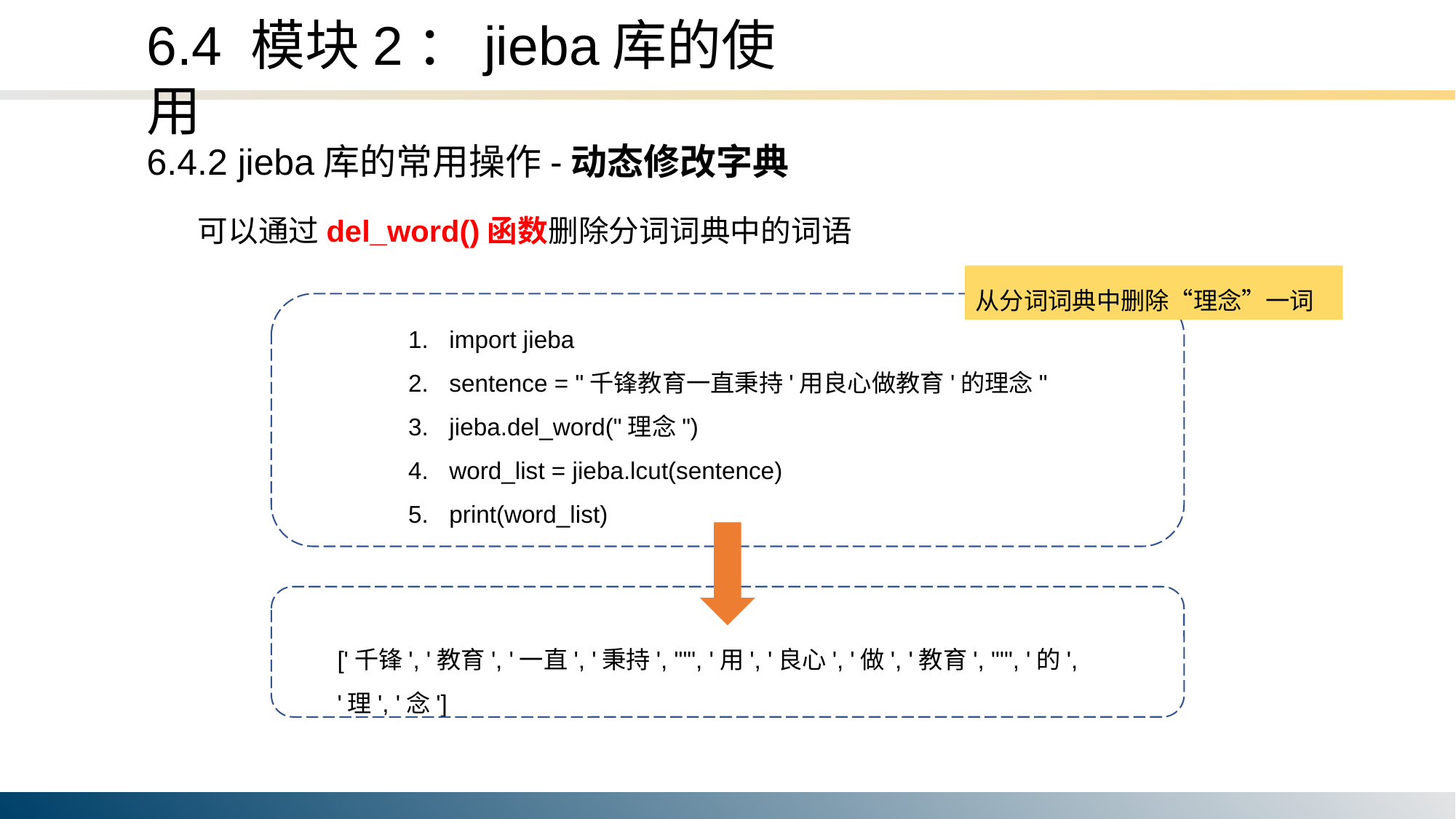

6.4 模块2：jieba库的使用
6.4.2 jieba库的常用操作-动态修改字典
可以通过del_word()函数删除分词词典中的词语
从分词词典中删除“理念”一词

import jieba
sentence = "千锋教育一直秉持'用良心做教育'的理念"
jieba.del_word("理念")
word_list = jieba.lcut(sentence)
print(word_list)

['千锋', '教育', '一直', '秉持', "'", '用', '良心', '做', '教育', "'", '的', '理', '念']